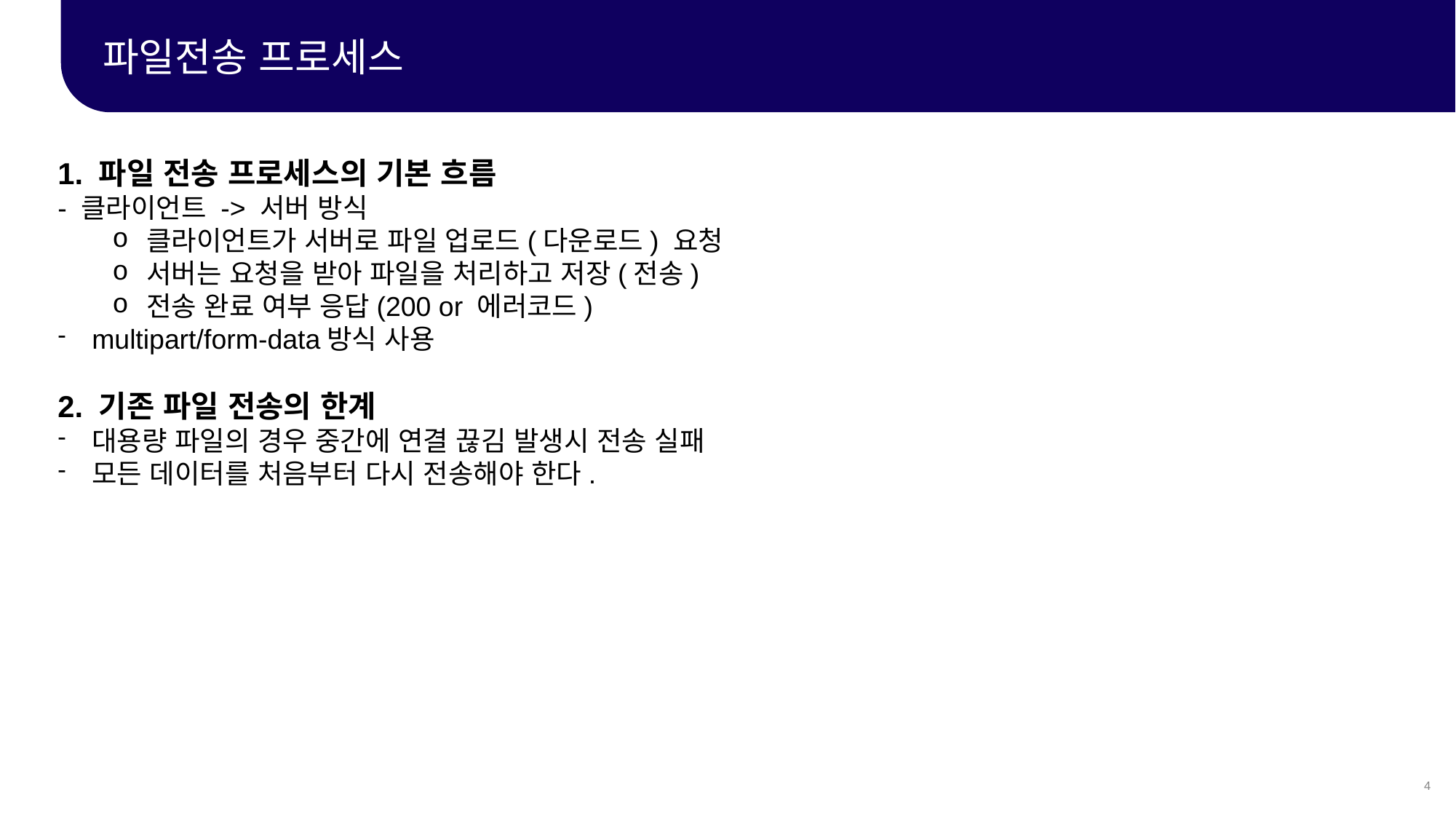

파일전송 프로세스​

1. 파일 전송 프로세스의 기본 흐름
- 클라이언트 -> 서버 방식
클라이언트가 서버로 파일 업로드(다운로드) 요청
서버는 요청을 받아 파일을 처리하고 저장(전송)
전송 완료 여부 응답(200 or 에러코드)
multipart/form-data방식 사용

2. 기존 파일 전송의 한계
대용량 파일의 경우 중간에 연결 끊김 발생시 전송 실패
모든 데이터를 처음부터 다시 전송해야 한다.

기존의 파일전송시에는 중간에 연결이 끊기는 경우 처음부터 파일을 전송해야한다는 문제점이 존재